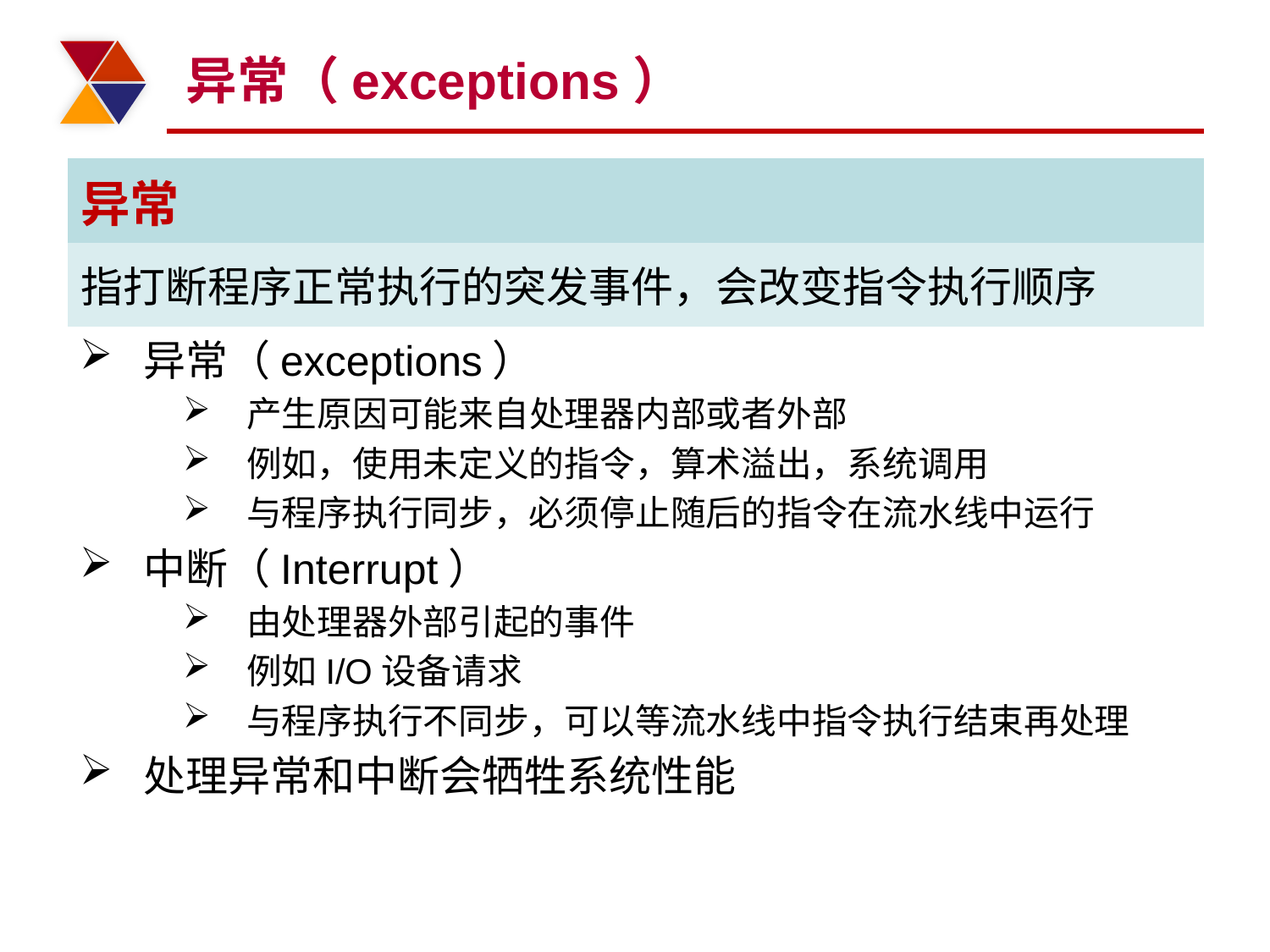

# 异常（exceptions）
| 异常 |
| --- |
| 指打断程序正常执行的突发事件，会改变指令执行顺序 |
异常（exceptions）
产生原因可能来自处理器内部或者外部
例如，使用未定义的指令，算术溢出，系统调用
与程序执行同步，必须停止随后的指令在流水线中运行
中断（Interrupt）
由处理器外部引起的事件
例如I/O设备请求
与程序执行不同步，可以等流水线中指令执行结束再处理
处理异常和中断会牺牲系统性能